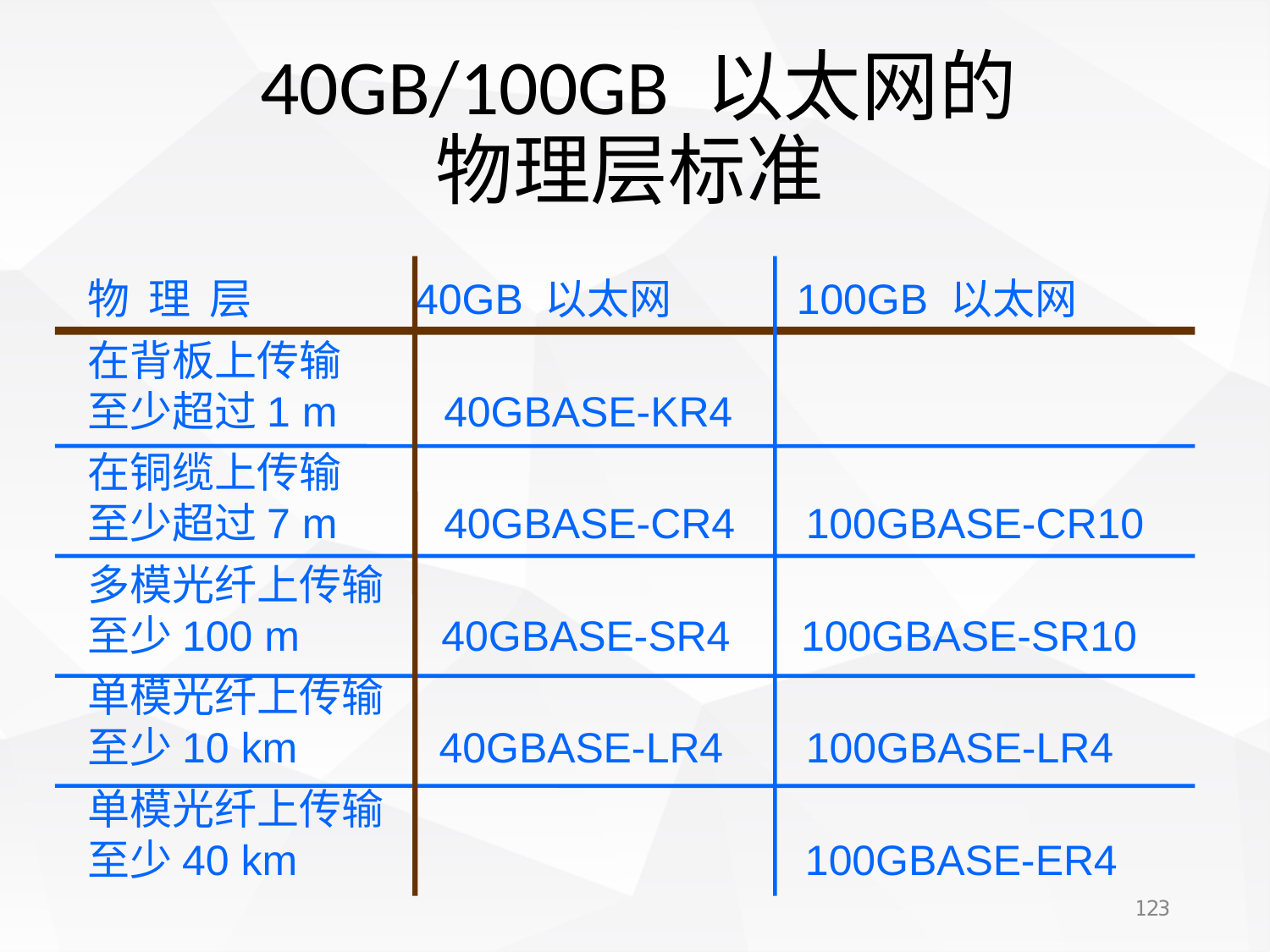

# 40GB/100GB 以太网的 物理层标准
物  理  层                40GB 以太网            100GB 以太网
在背板上传输
至少超过1 m         40GBASE-KR4
在铜缆上传输
至少超过7 m         40GBASE-CR4      100GBASE-CR10
多模光纤上传输
至少100 m            40GBASE-SR4      100GBASE-SR10
单模光纤上传输
至少10 km            40GBASE-LR4       100GBASE-LR4
单模光纤上传输
至少40 km                                           100GBASE-ER4

123